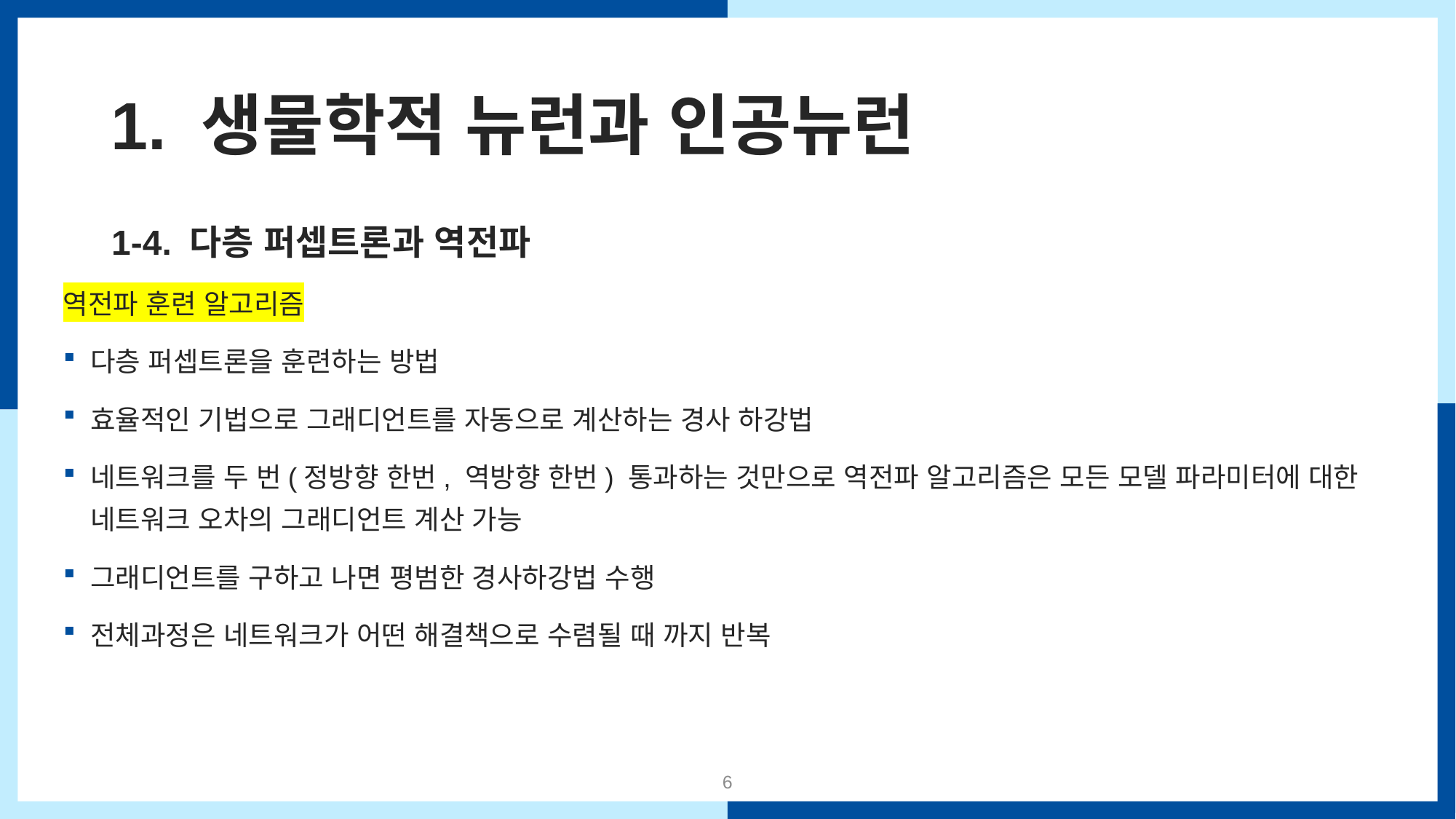

# 1. 생물학적 뉴런과 인공뉴런
     1-4. 다층 퍼셉트론과 역전파
역전파 훈련 알고리즘
다층 퍼셉트론을 훈련하는 방법
효율적인 기법으로 그래디언트를 자동으로 계산하는 경사 하강법
네트워크를 두 번(정방향 한번, 역방향 한번) 통과하는 것만으로 역전파 알고리즘은 모든 모델 파라미터에 대한 네트워크 오차의 그래디언트 계산 가능
그래디언트를 구하고 나면 평범한 경사하강법 수행
전체과정은 네트워크가 어떤 해결책으로 수렴될 때 까지 반복
6